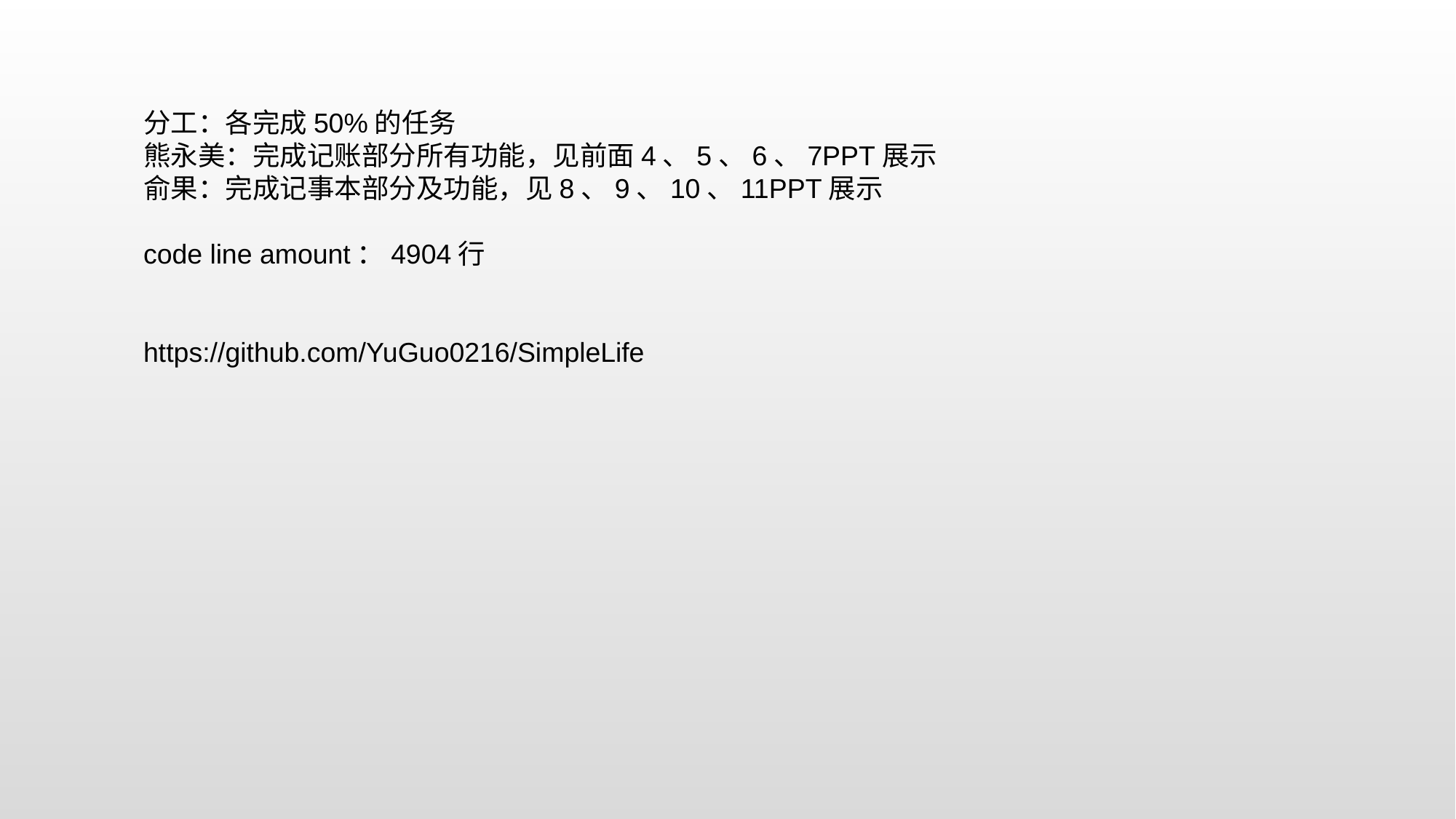

分工：各完成50%的任务
熊永美：完成记账部分所有功能，见前面4、5、6、7PPT展示
俞果：完成记事本部分及功能，见8、9、10、11PPT展示
code line amount：4904行
https://github.com/YuGuo0216/SimpleLife